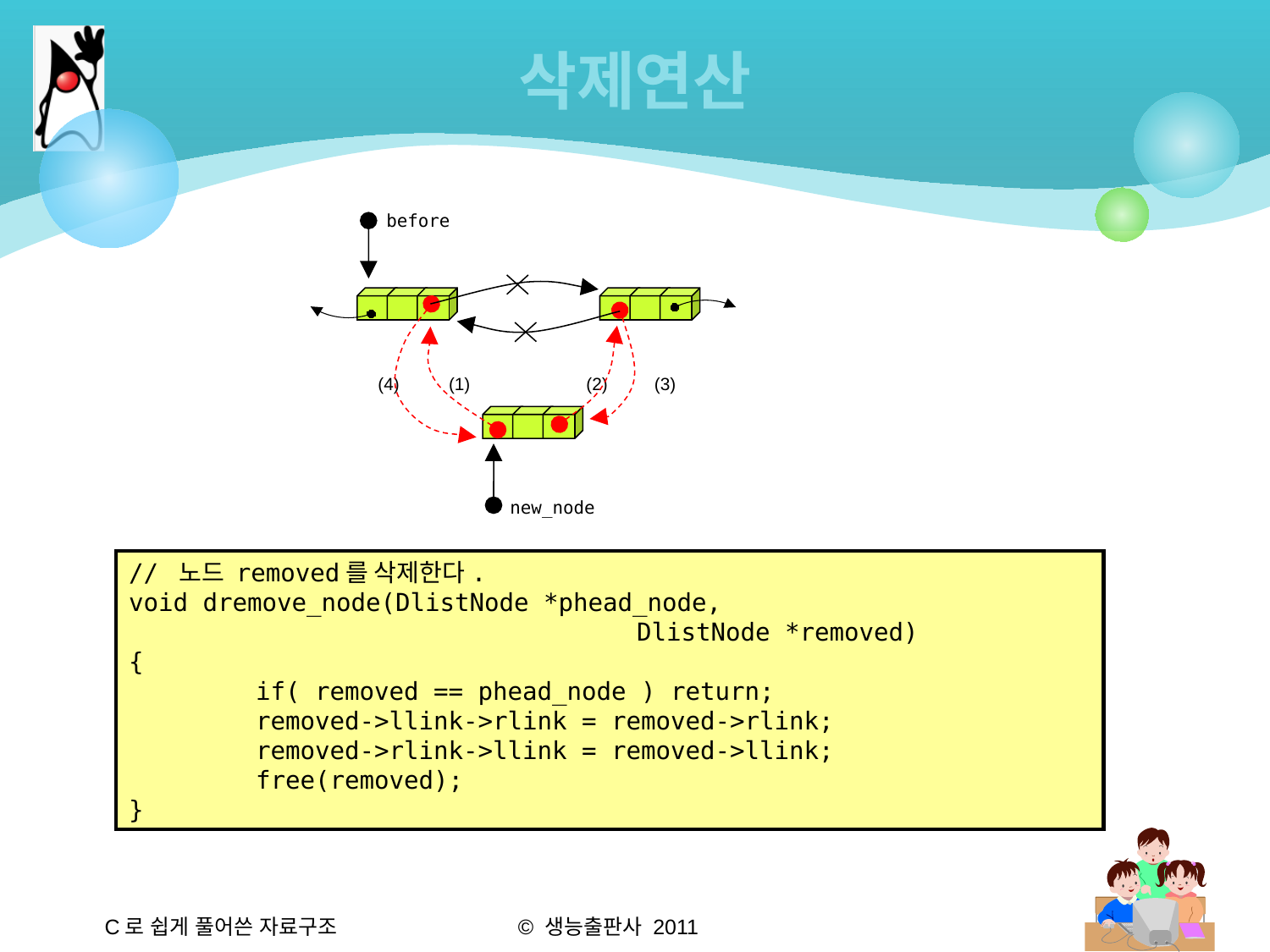

# 삭제연산
before

(4)
(1)
(2)
(3)

new_node
// 노드 removed를 삭제한다.
void dremove_node(DlistNode *phead_node,
				DlistNode *removed)
{
	if( removed == phead_node ) return;
	removed->llink->rlink = removed->rlink;
	removed->rlink->llink = removed->llink;
	free(removed);
}